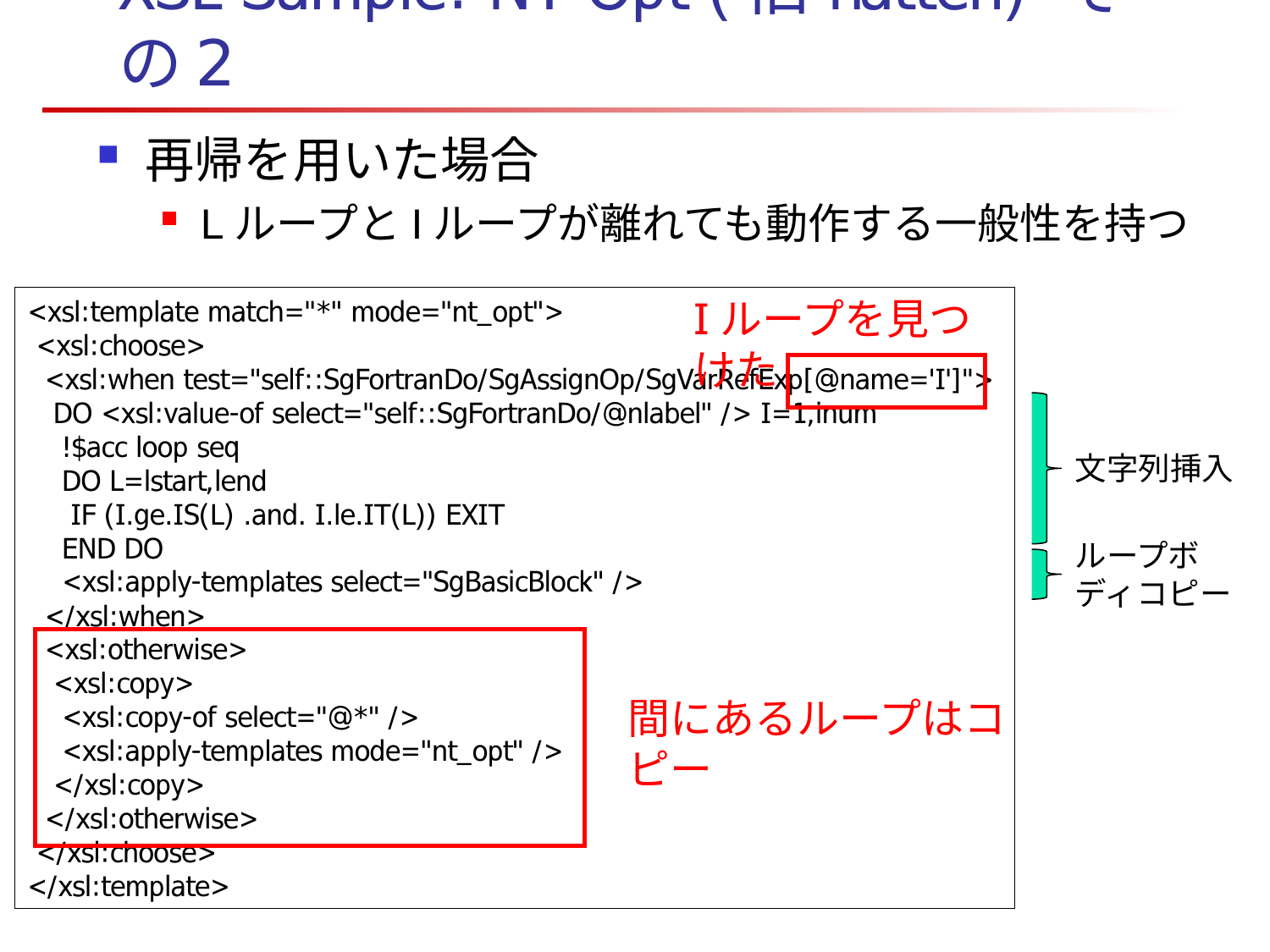

# XSL Sample: NT-Opt (旧flatten) その2
再帰を用いた場合
LループとIループが離れても動作する一般性を持つ
Iループを見つけた
<xsl:template match="*" mode="nt_opt">
 <xsl:choose>
  <xsl:when test="self::SgFortranDo/SgAssignOp/SgVarRefExp[@name='I']">
   DO <xsl:value-of select="self::SgFortranDo/@nlabel" /> I=1,inum
    !$acc loop seq
    DO L=lstart,lend
     IF (I.ge.IS(L) .and. I.le.IT(L)) EXIT
    END DO
    <xsl:apply-templates select="SgBasicBlock" />
  </xsl:when>
  <xsl:otherwise>
   <xsl:copy>
    <xsl:copy-of select="@*" />
    <xsl:apply-templates mode="nt_opt" />
   </xsl:copy>
  </xsl:otherwise>
 </xsl:choose>
</xsl:template>

文字列挿入
ループボディコピー

間にあるループはコピー